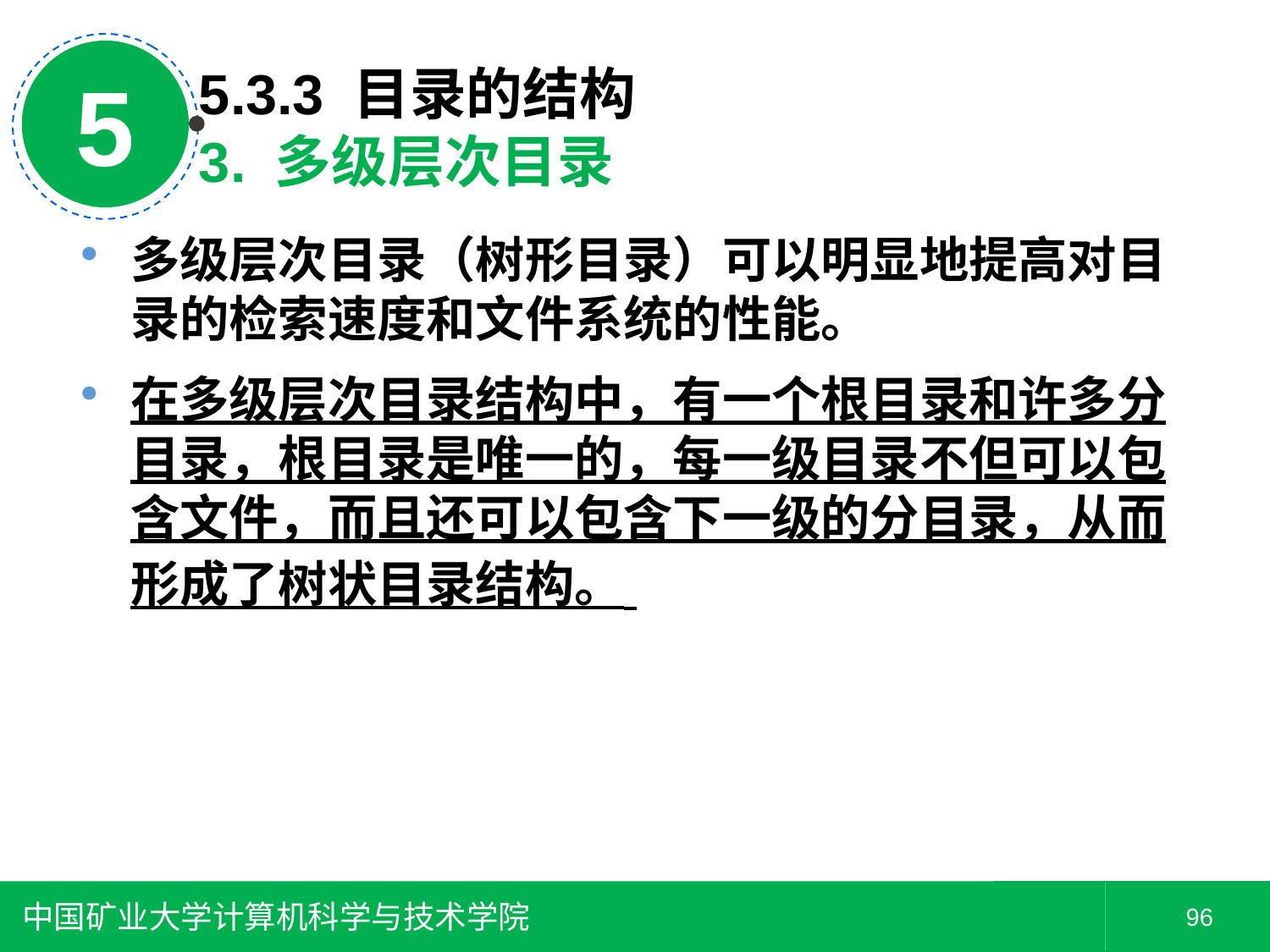

5
5.3.3 目录的结构
3. 多级层次目录

多级层次目录（树形目录）可以明显地提高对目录的检索速度和文件系统的性能。
在多级层次目录结构中，有一个根目录和许多分目录，根目录是唯一的，每一级目录不但可以包含文件，而且还可以包含下一级的分目录，从而形成了树状目录结构。